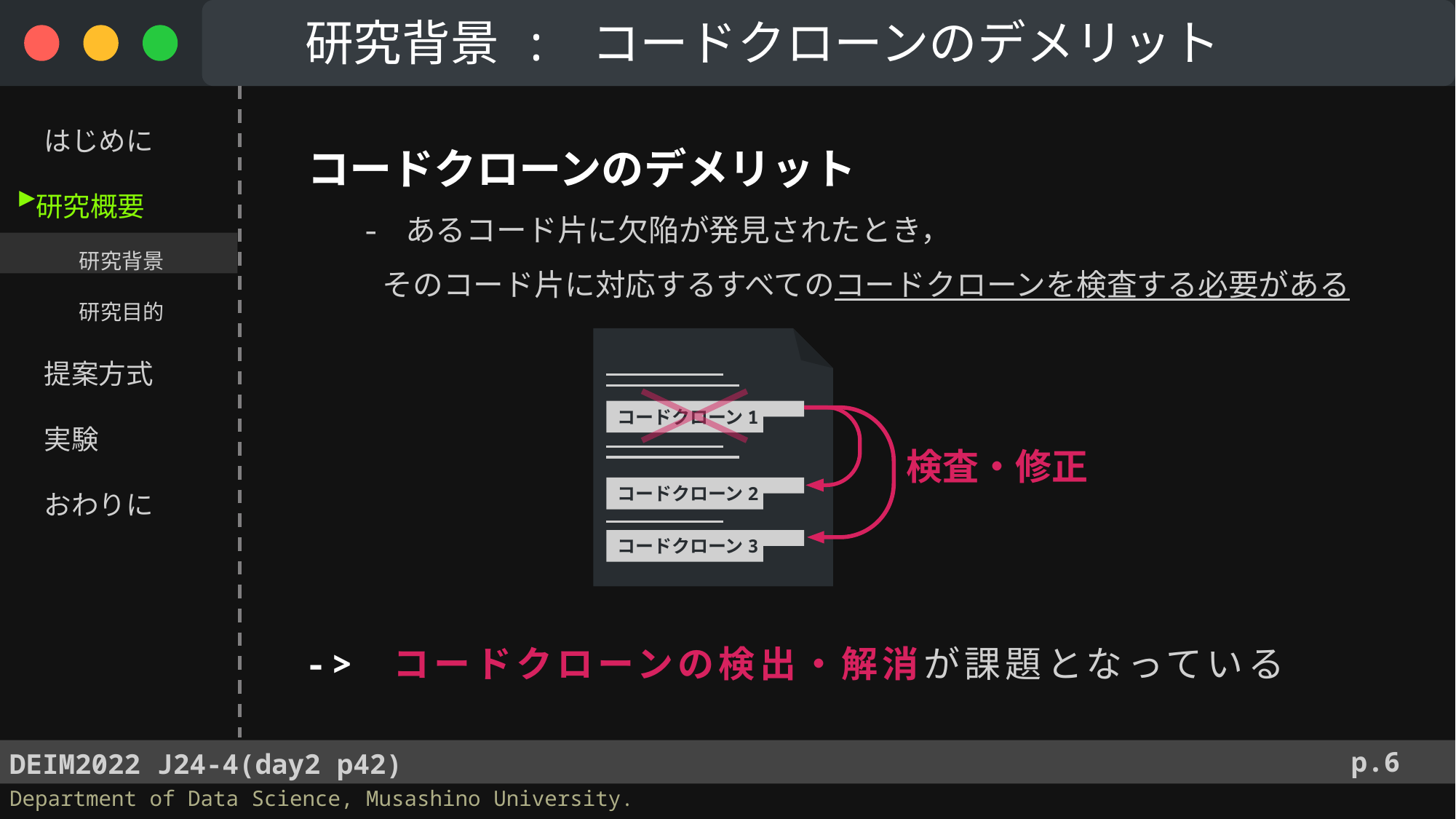

研究背景 : コードクローンのデメリット
　 はじめに
   研究概要
　　　 研究背景
　　　 研究目的
　 提案方式
　 実験
　 おわりに

コードクローンのデメリット
- あるコード片に欠陥が発見されたとき，
  そのコード片に対応するすべてのコードクローンを検査する必要がある

  -> コードクローンの検出・解消が課題となっている
▶︎

コードクローン1
コードクローン2
コードクローン3

検査・修正
p.6